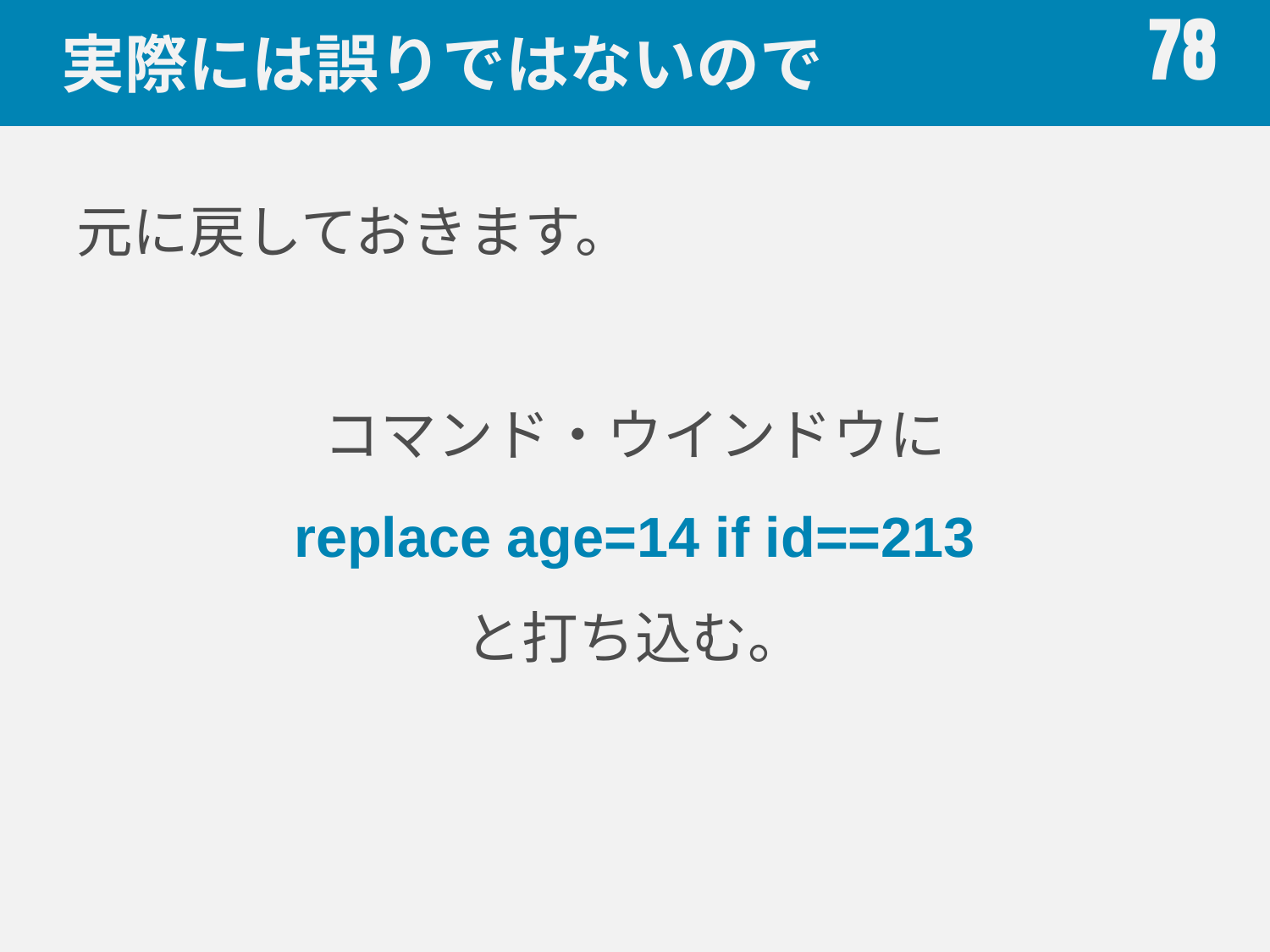

# 実際には誤りではないので
 78
元に戻しておきます。

コマンド・ウインドウに
replace age=14 if id==213
と打ち込む。